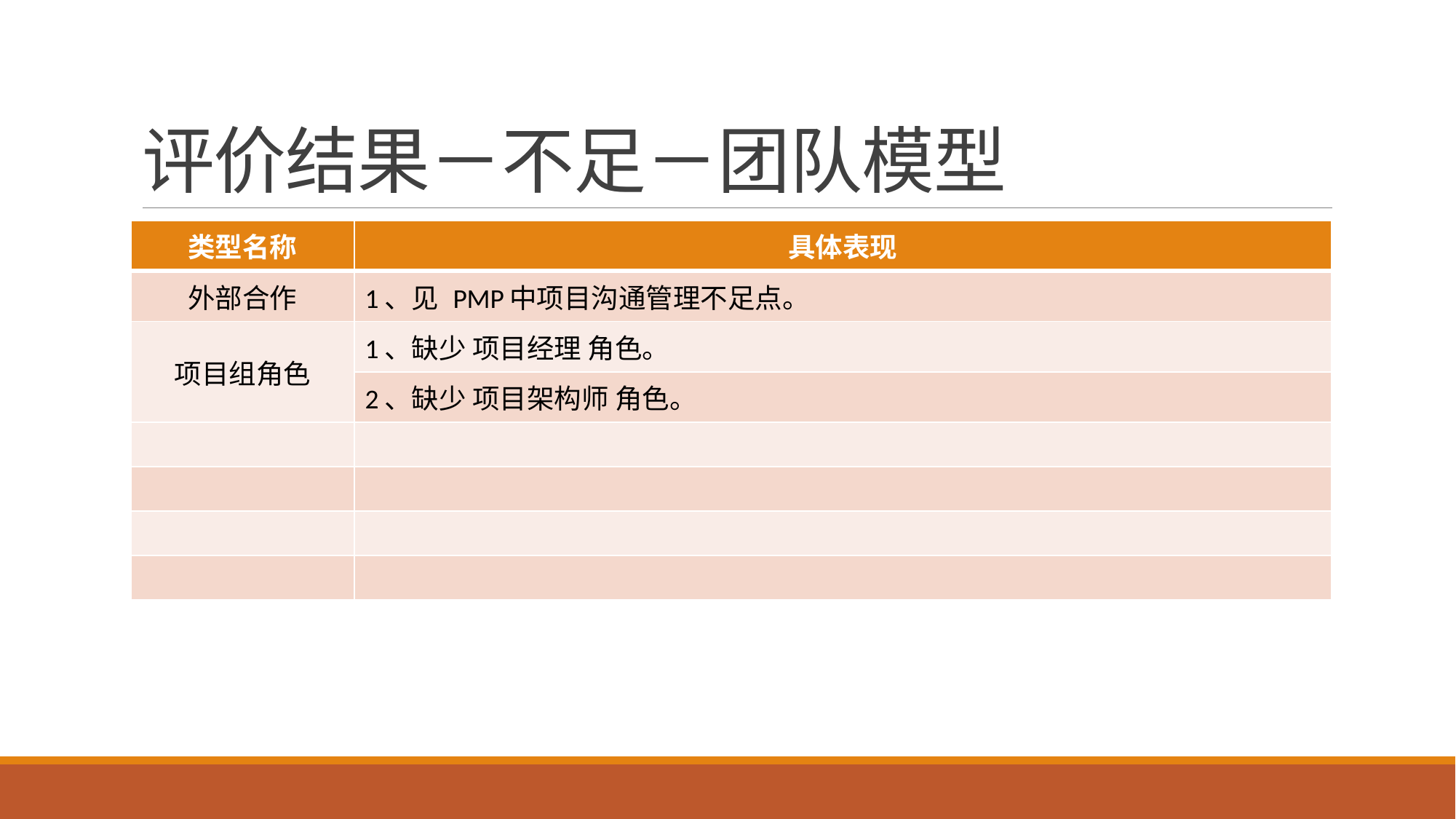

# 评价结果－不足－团队模型
| 类型名称 | 具体表现 |
| --- | --- |
| 外部合作 | 1、见 PMP中项目沟通管理不足点。 |
| 项目组角色 | 1、缺少 项目经理 角色。 |
|  | 2、缺少 项目架构师 角色。 |
|  |  |
|  |  |
|  |  |
|  |  |